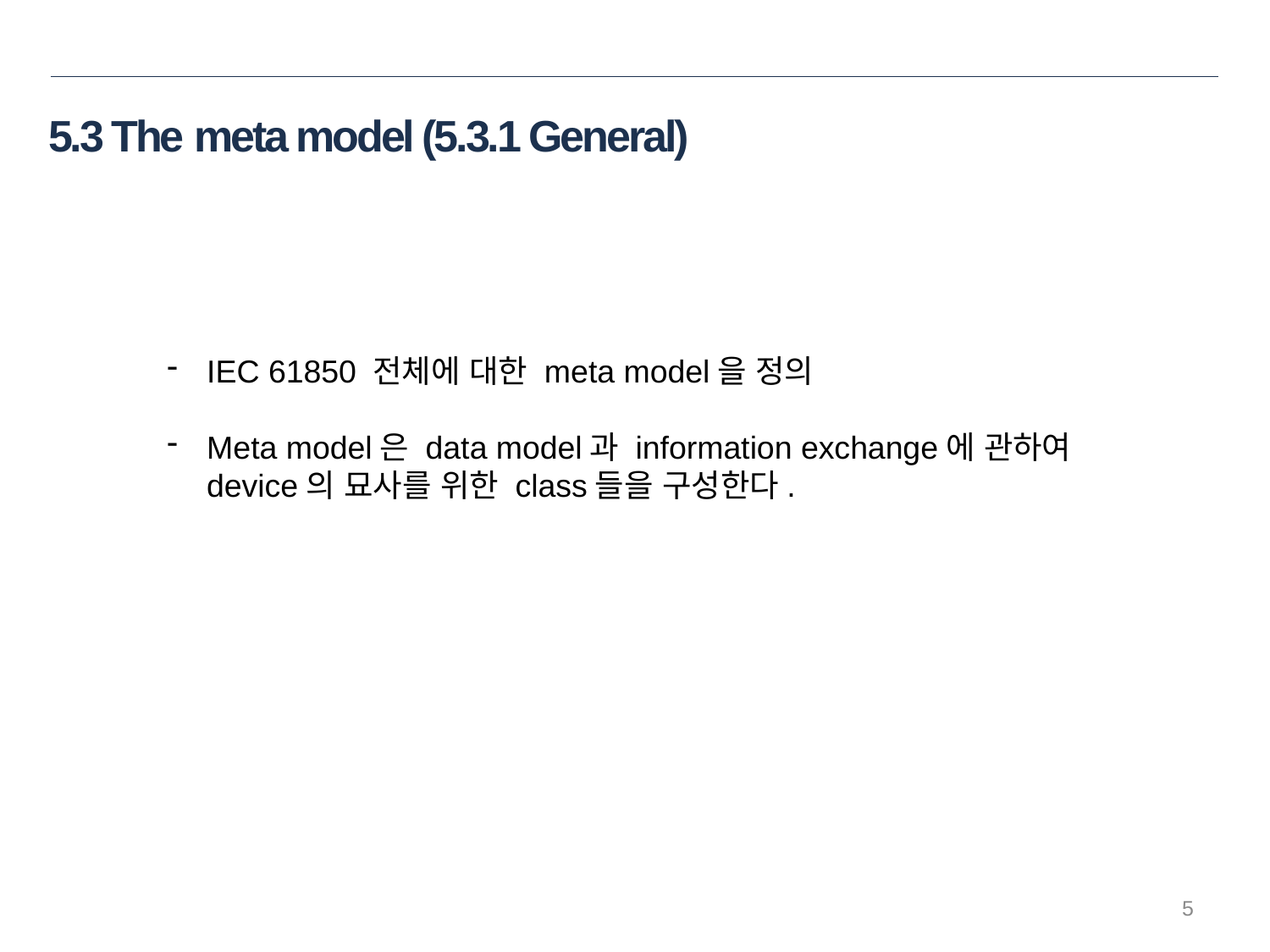

5.3 The meta model (5.3.1 General)
IEC 61850 전체에 대한 meta model을 정의

Meta model은 data model과 information exchange에 관하여 device의 묘사를 위한 class들을 구성한다.
5